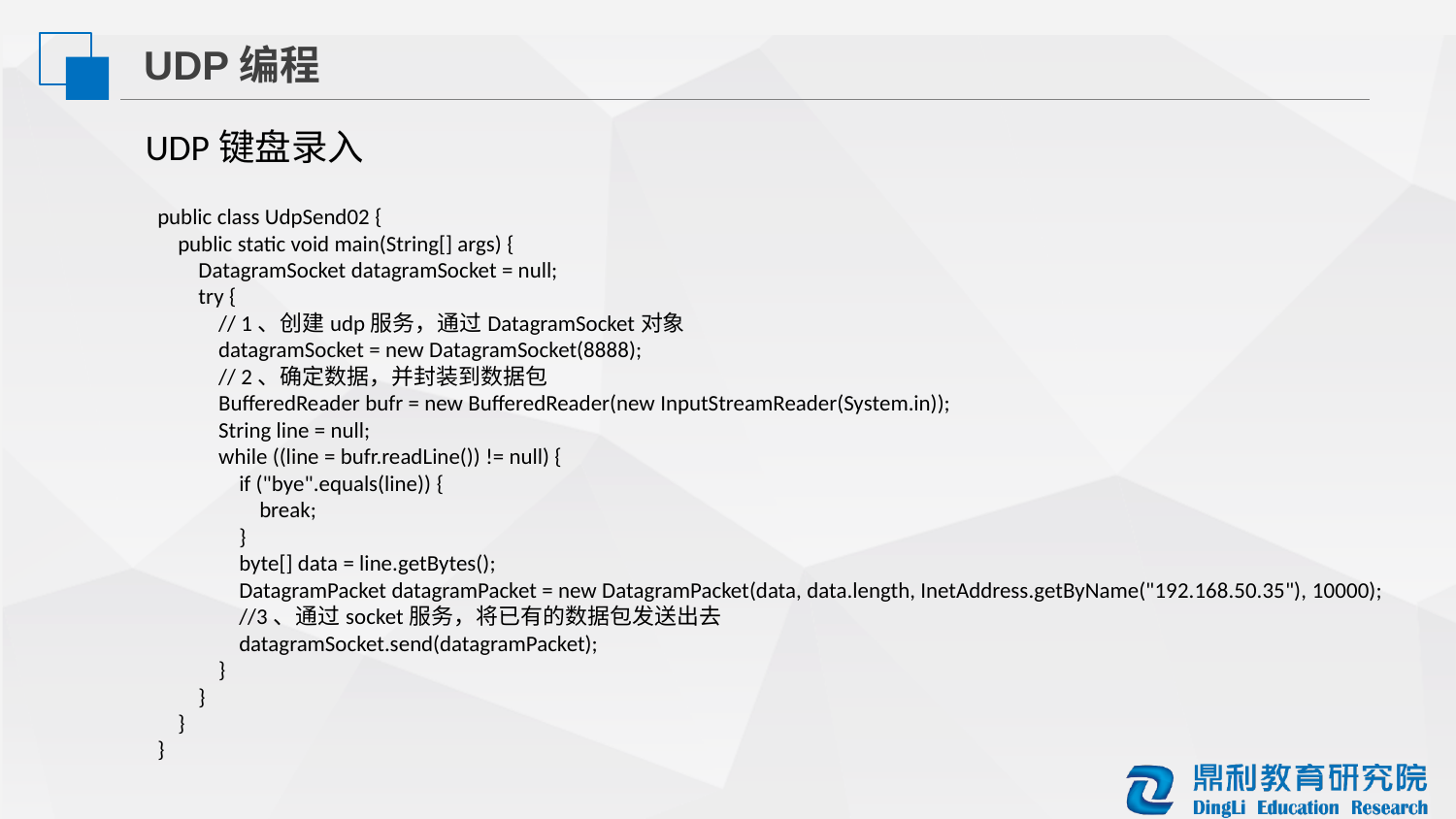

UDP编程
UDP键盘录入
public class UdpSend02 {
    public static void main(String[] args) {
        DatagramSocket datagramSocket = null;
        try {
            // 1、创建udp服务，通过DatagramSocket对象
            datagramSocket = new DatagramSocket(8888);
            // 2、确定数据，并封装到数据包
            BufferedReader bufr = new BufferedReader(new InputStreamReader(System.in));
            String line = null;
            while ((line = bufr.readLine()) != null) {
                if ("bye".equals(line)) {
                    break;
                }
                byte[] data = line.getBytes();
                DatagramPacket datagramPacket = new DatagramPacket(data, data.length, InetAddress.getByName("192.168.50.35"), 10000);
                //3、通过socket服务，将已有的数据包发送出去
                datagramSocket.send(datagramPacket);
            }
        }
    }
}